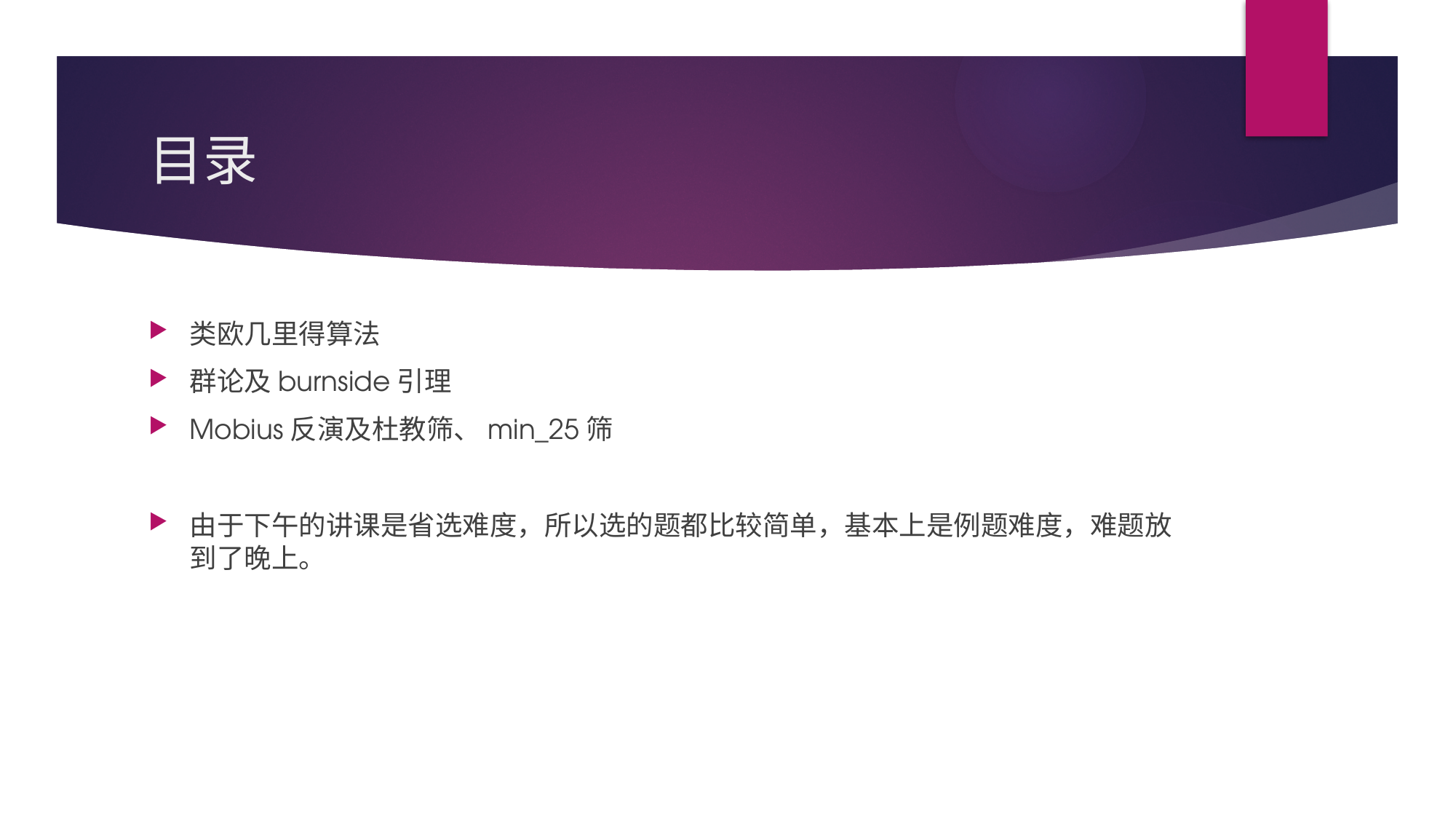

# 目录
类欧几里得算法
群论及burnside引理
Mobius反演及杜教筛、min_25筛

由于下午的讲课是省选难度，所以选的题都比较简单，基本上是例题难度，难题放到了晚上。